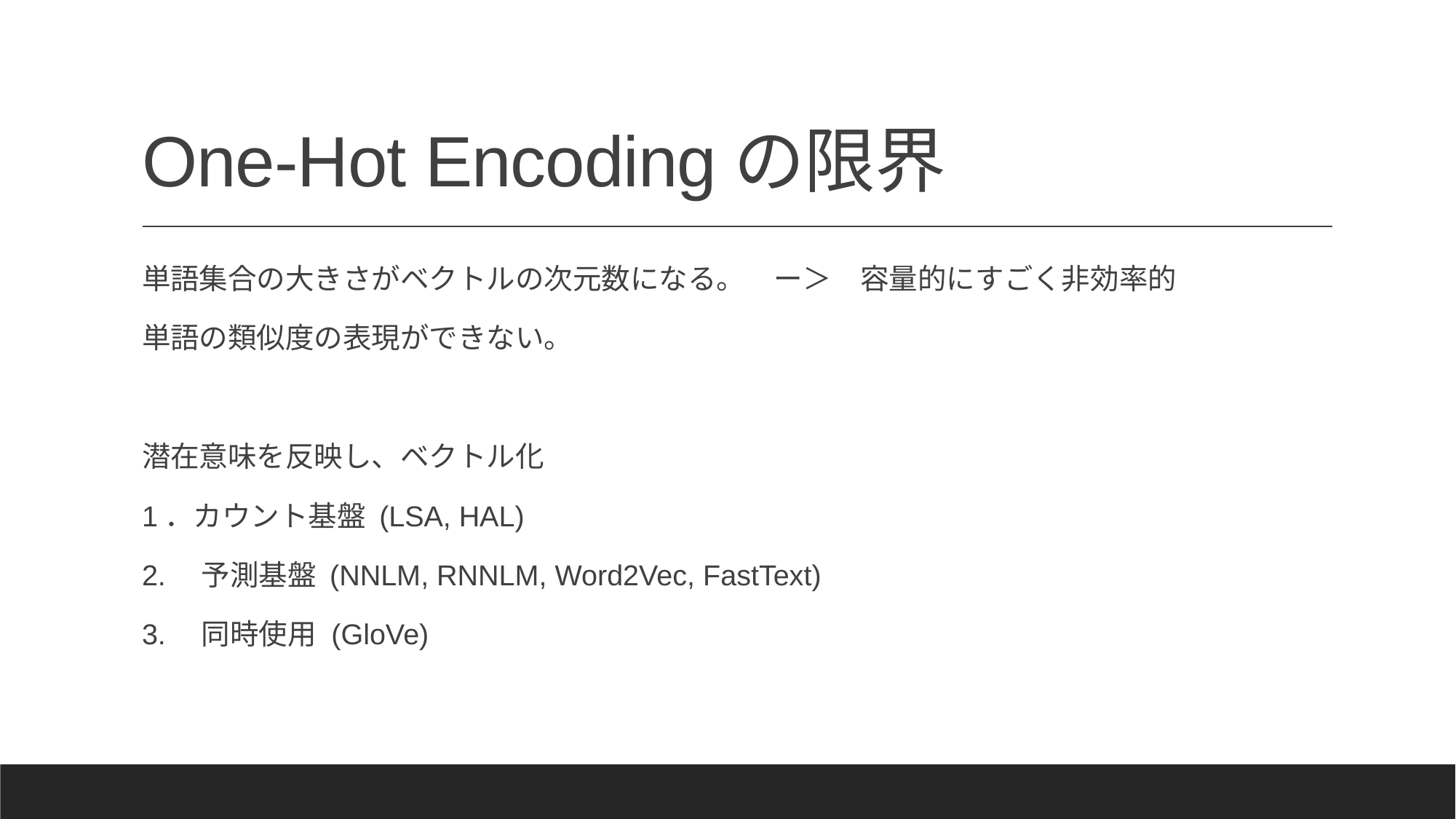

# One-Hot Encodingの限界
単語集合の大きさがベクトルの次元数になる。　ー＞　容量的にすごく非効率的
単語の類似度の表現ができない。

潜在意味を反映し、ベクトル化
1．カウント基盤 (LSA, HAL)
2.　予測基盤 (NNLM, RNNLM, Word2Vec, FastText)
3.　同時使用 (GloVe)